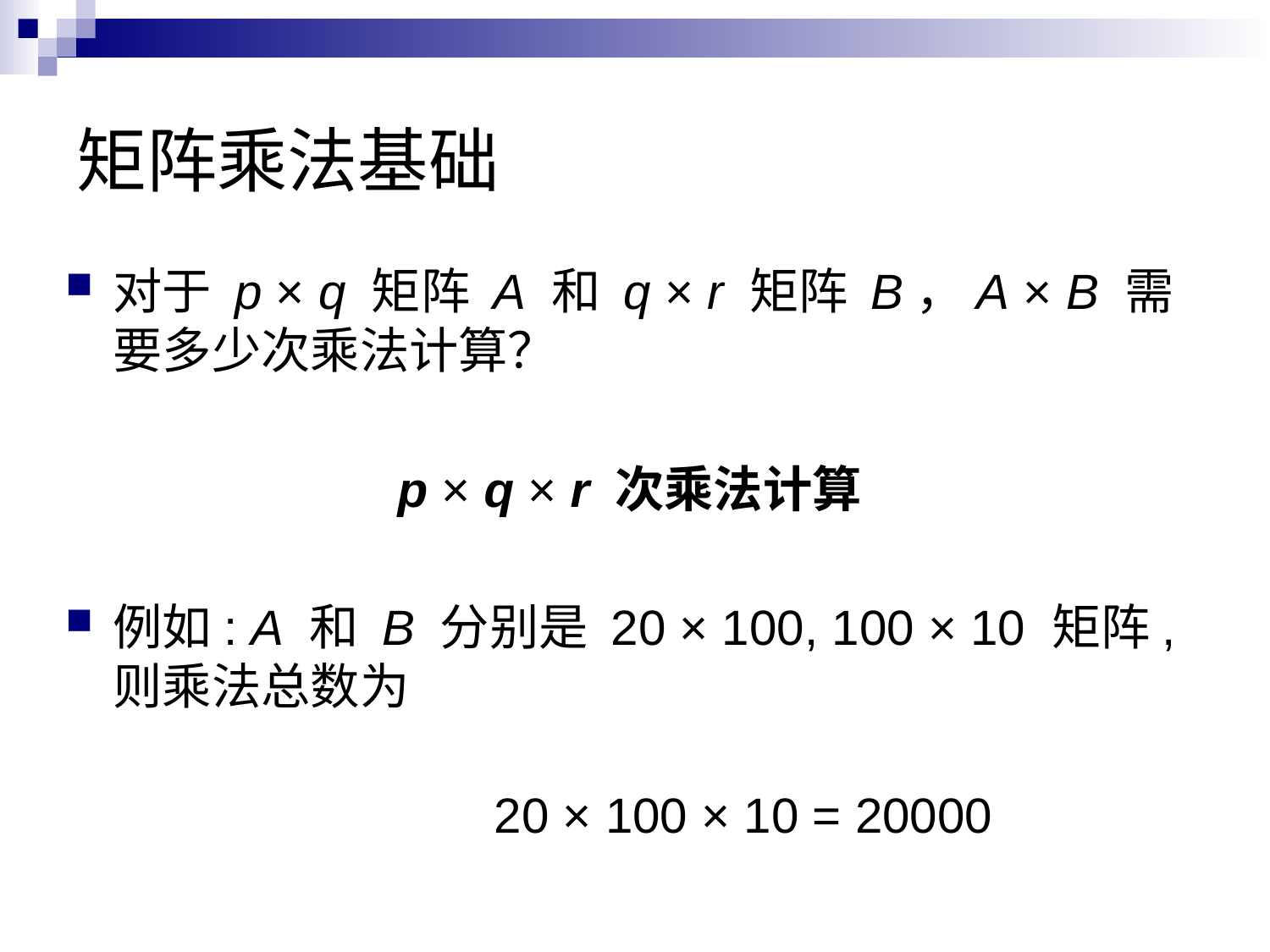

# 矩阵乘法基础
对于 p × q 矩阵 A 和 q × r 矩阵 B，A × B 需要多少次乘法计算？

p × q × r 次乘法计算

例如: A 和 B 分别是 20 × 100, 100 × 10 矩阵, 则乘法总数为
                                                                                      			20 × 100 × 10 = 20000